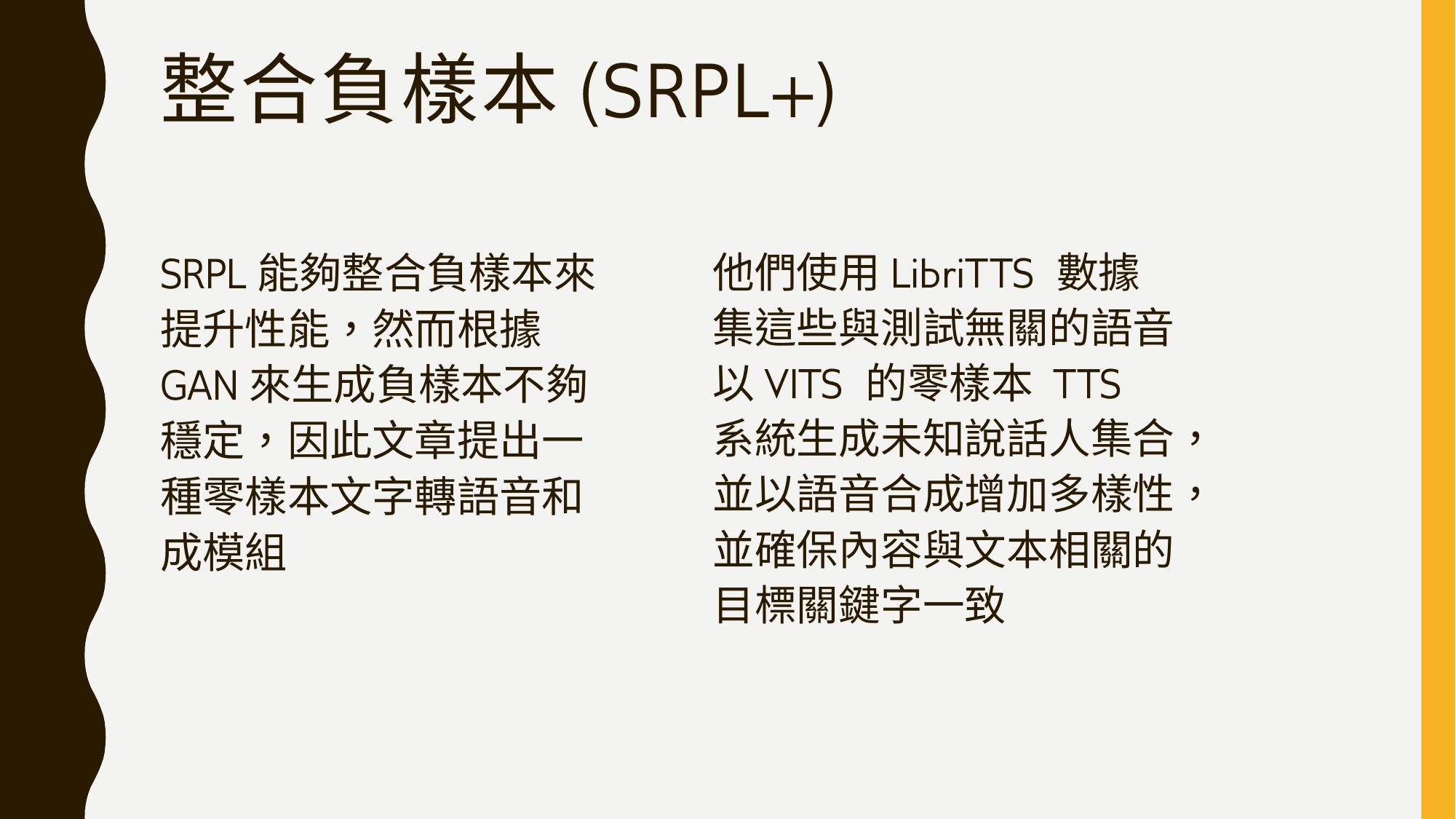

# 整合負樣本(SRPL+)
SRPL能夠整合負樣本來提升性能，然而根據GAN來生成負樣本不夠穩定，因此文章提出一種零樣本文字轉語音和成模組
他們使用LibriTTS 數據集這些與測試無關的語音以VITS 的零樣本 TTS 系統生成未知說話人集合，並以語音合成增加多樣性，並確保內容與文本相關的目標關鍵字一致